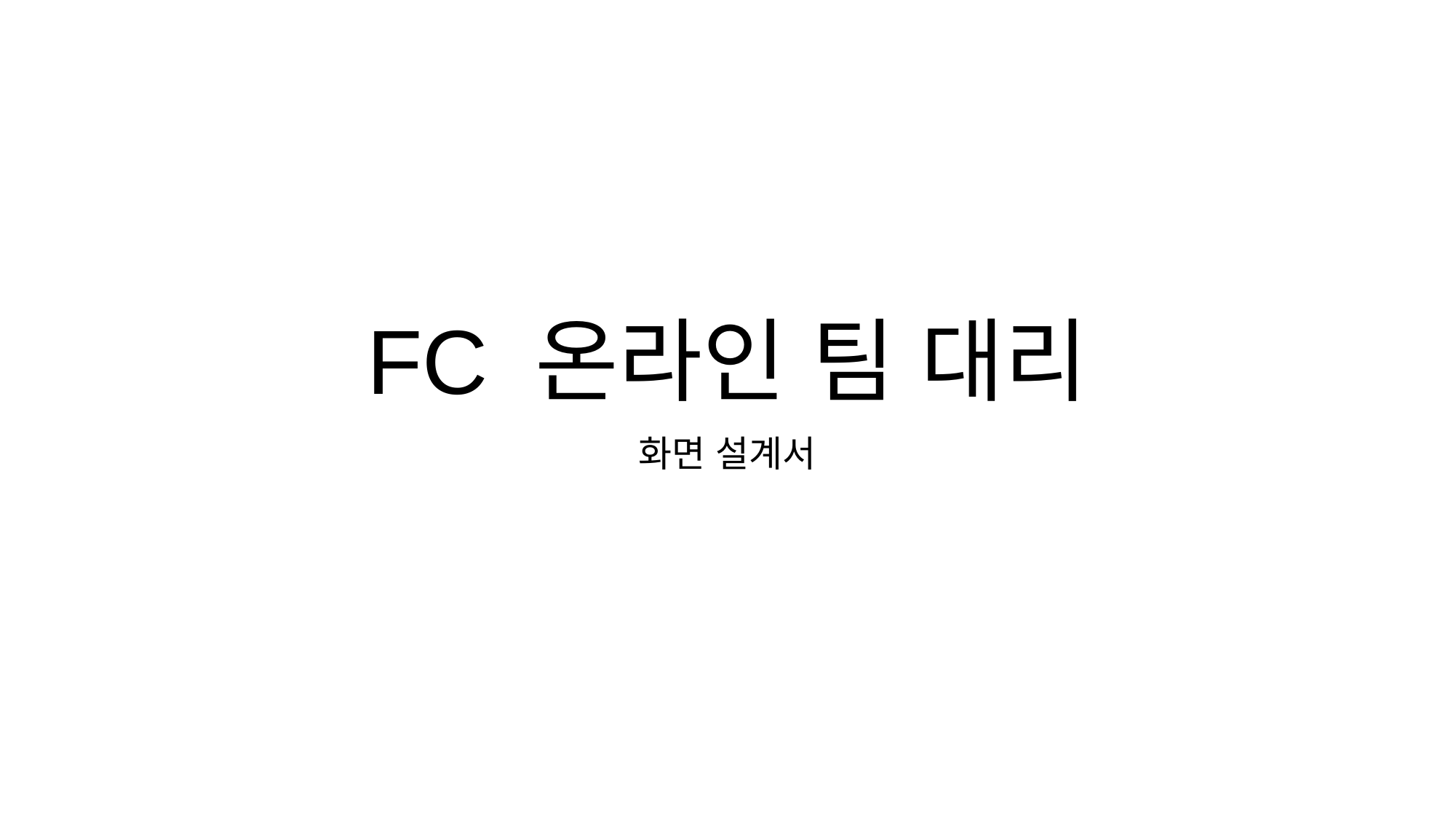

# FC 온라인 팀 대리
화면 설계서